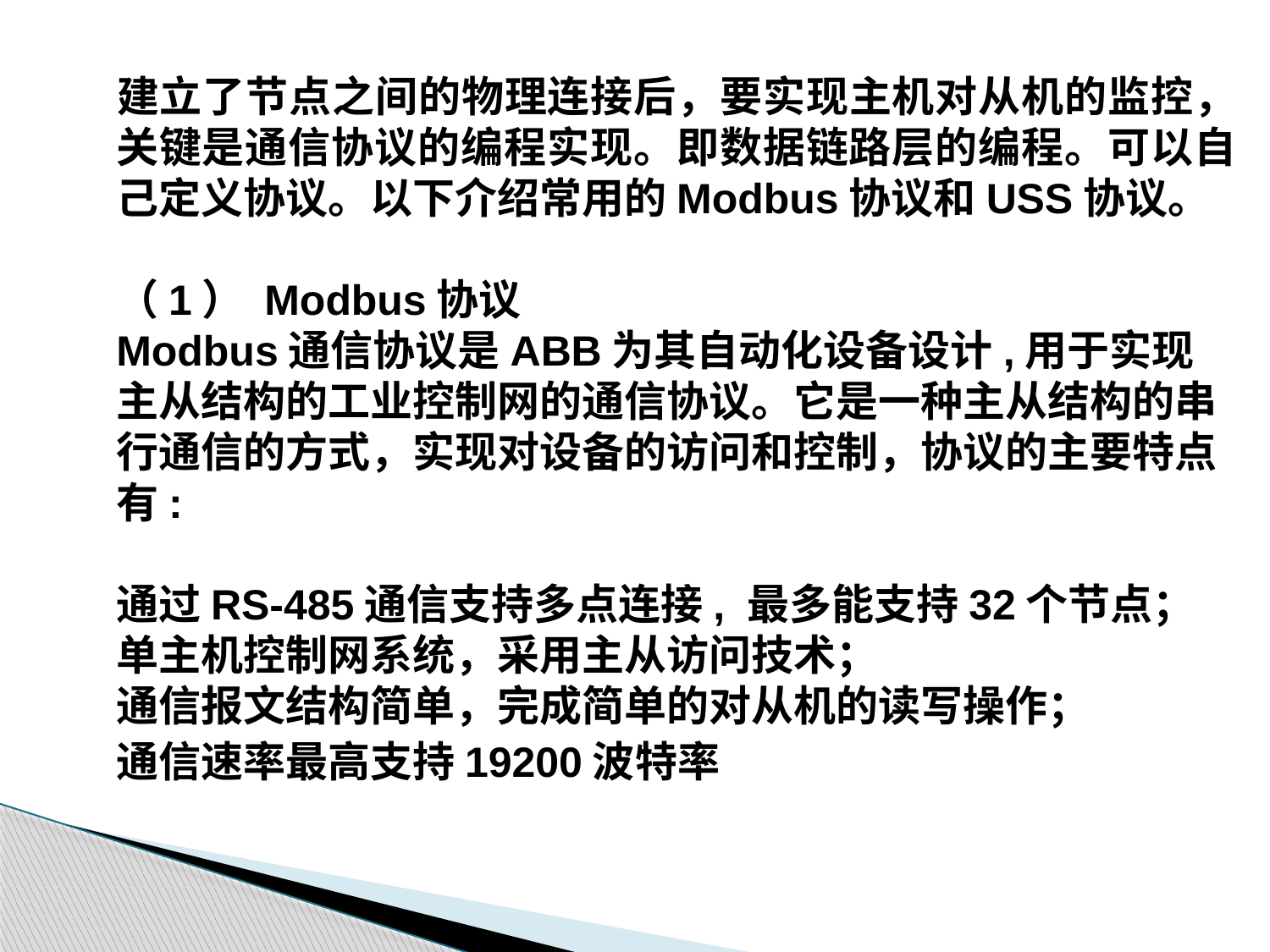

建立了节点之间的物理连接后，要实现主机对从机的监控，关键是通信协议的编程实现。即数据链路层的编程。可以自己定义协议。以下介绍常用的Modbus协议和USS协议。

	（1） Modbus协议
	Modbus通信协议是ABB为其自动化设备设计,用于实现主从结构的工业控制网的通信协议。它是一种主从结构的串行通信的方式，实现对设备的访问和控制，协议的主要特点有:

	通过RS-485通信支持多点连接, 最多能支持32个节点；
	单主机控制网系统，采用主从访问技术；
	通信报文结构简单，完成简单的对从机的读写操作；
	通信速率最高支持19200波特率